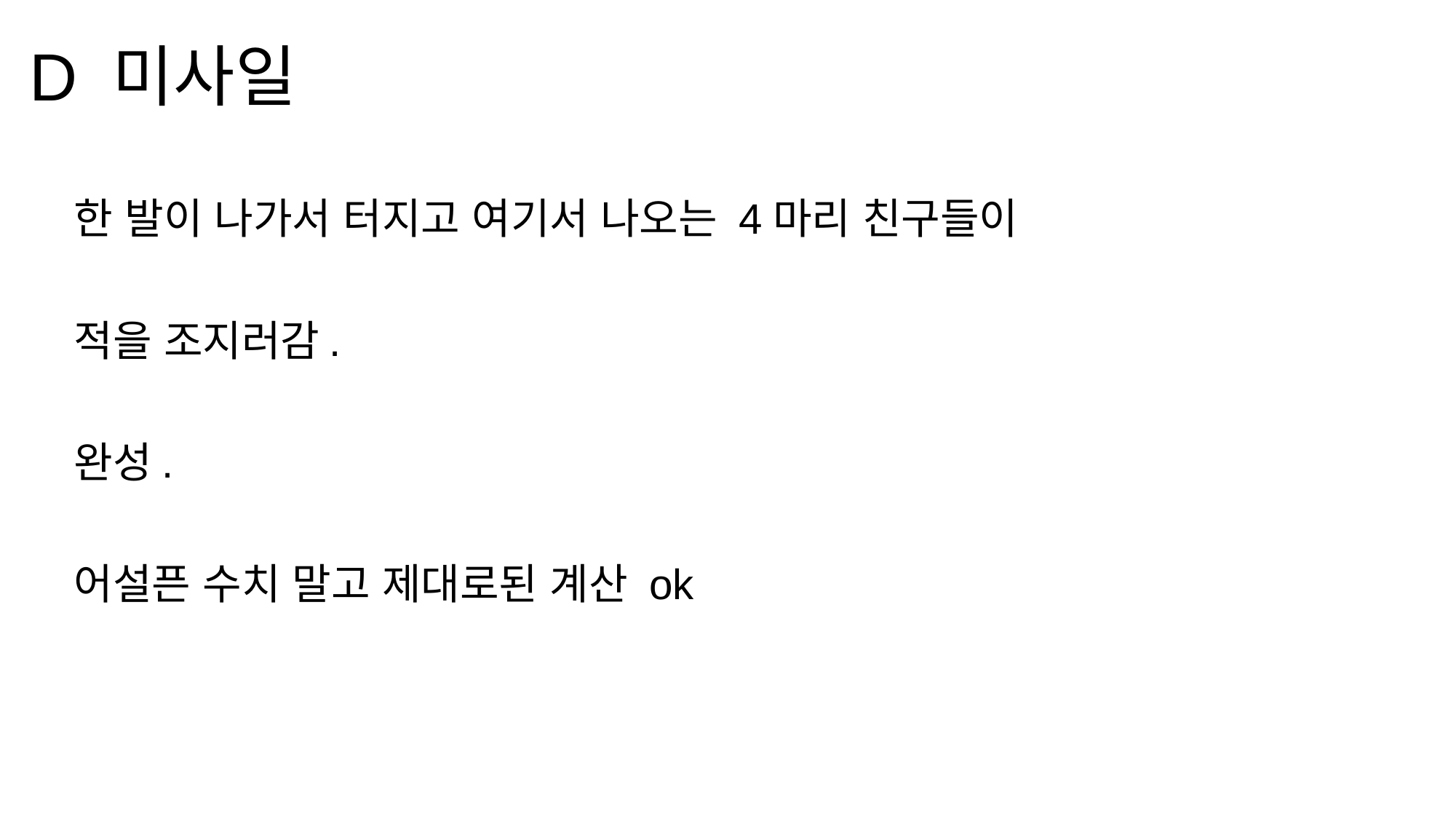

# D 미사일

한 발이 나가서 터지고 여기서 나오는 4마리 친구들이

적을 조지러감.

완성.

어설픈 수치 말고 제대로된 계산 ok